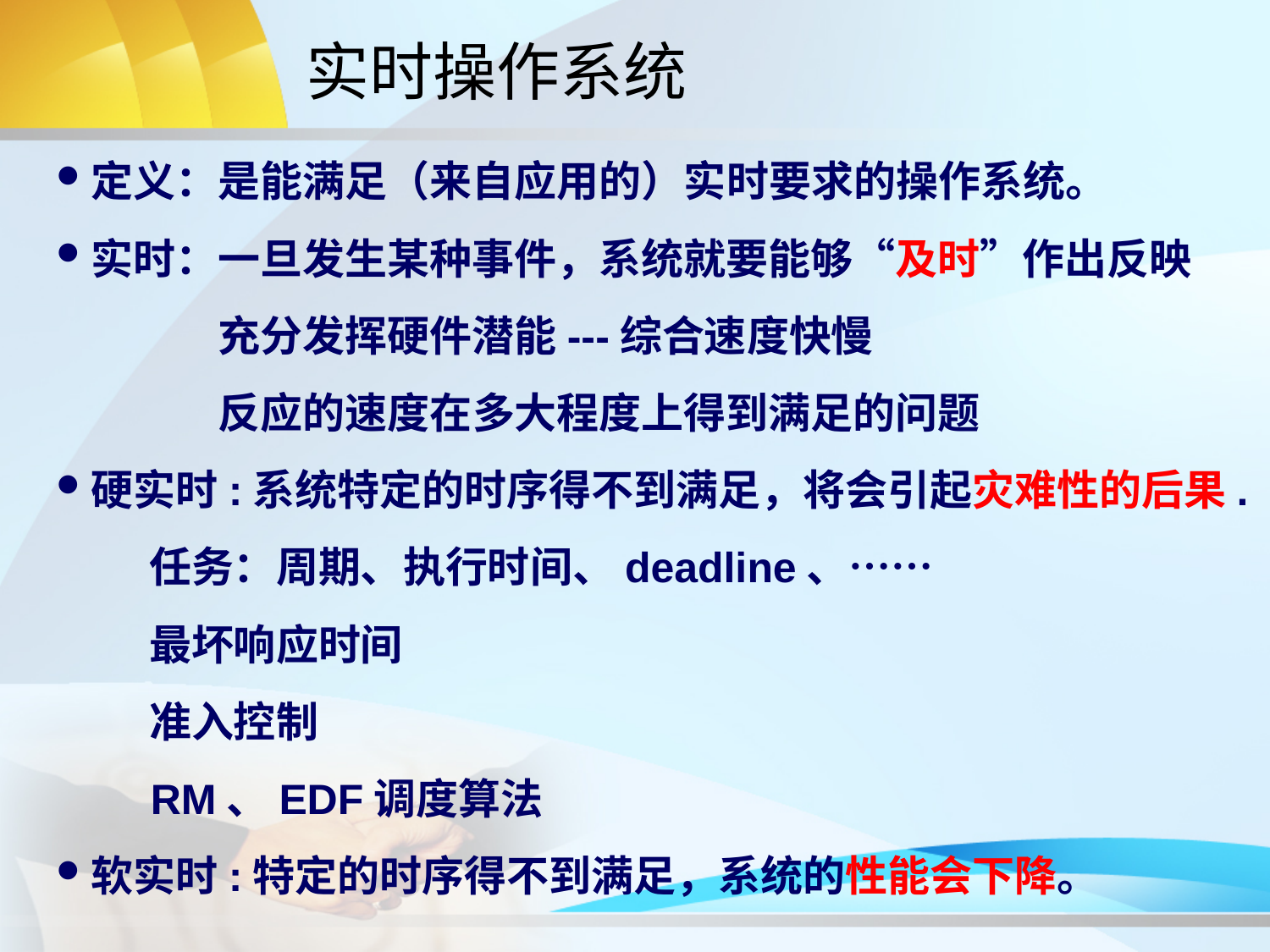

# 实时操作系统
定义：是能满足（来自应用的）实时要求的操作系统。
实时：一旦发生某种事件，系统就要能够“及时”作出反映
		充分发挥硬件潜能---综合速度快慢
		反应的速度在多大程度上得到满足的问题
硬实时:系统特定的时序得不到满足，将会引起灾难性的后果.
	     任务：周期、执行时间、deadline、……
	     最坏响应时间
	     准入控制
	     RM、EDF调度算法
软实时:特定的时序得不到满足，系统的性能会下降。